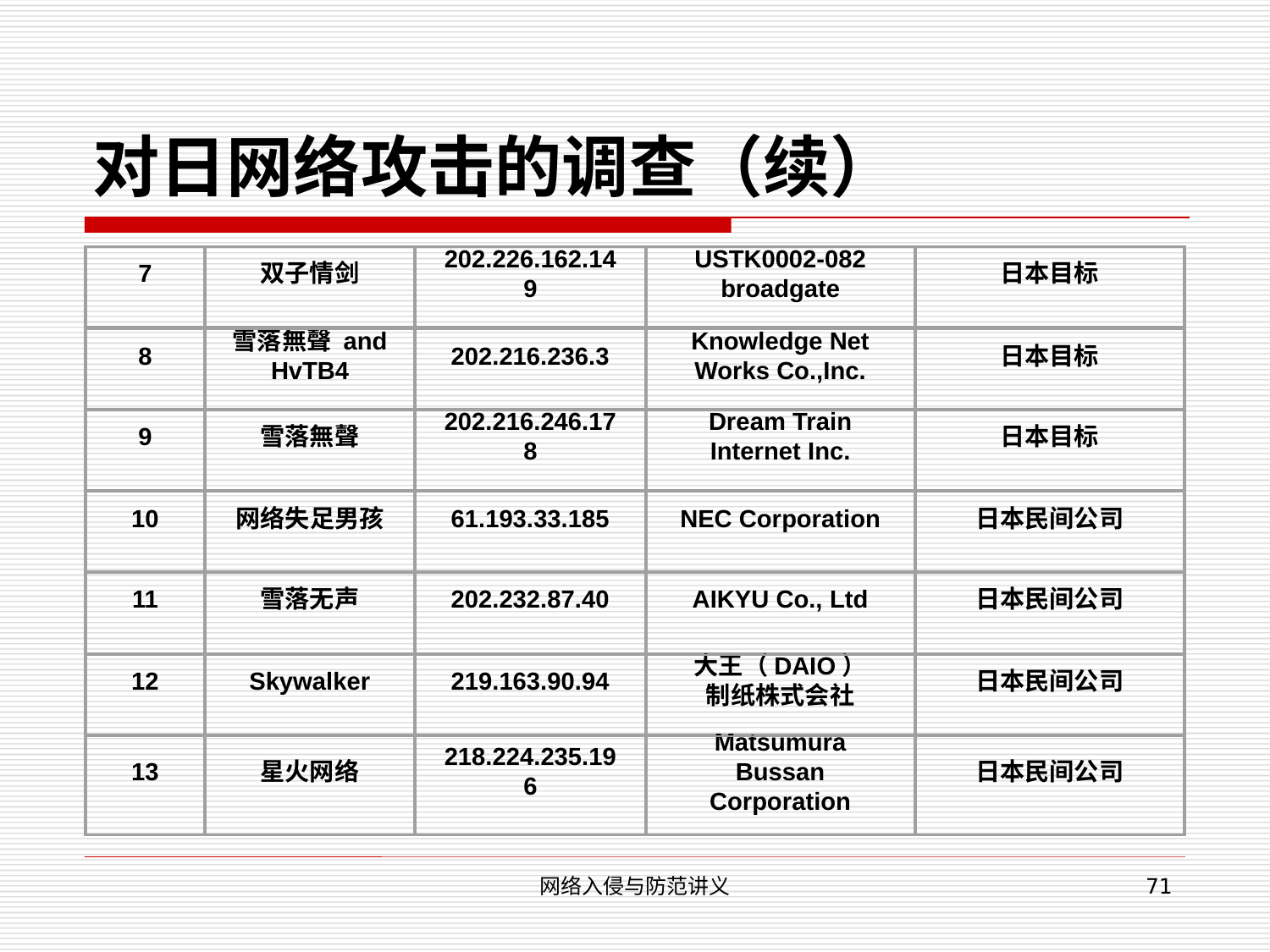

对日网络攻击的调查（续）

7

双子情剑

202.226.162.149

USTK0002-082 broadgate

日本目标

8

雪落無聲 and HvTB4

202.216.236.3

Knowledge Net Works Co.,Inc.

日本目标

9

雪落無聲

202.216.246.178

Dream Train Internet Inc.

日本目标

10

网络失足男孩

61.193.33.185

NEC Corporation

日本民间公司

11

雪落无声

202.232.87.40

AIKYU Co., Ltd

日本民间公司

12

Skywalker

219.163.90.94

大王（DAIO）
制纸株式会社

日本民间公司

13

星火网络

218.224.235.196

Matsumura Bussan Corporation

日本民间公司

网络入侵与防范讲义
71